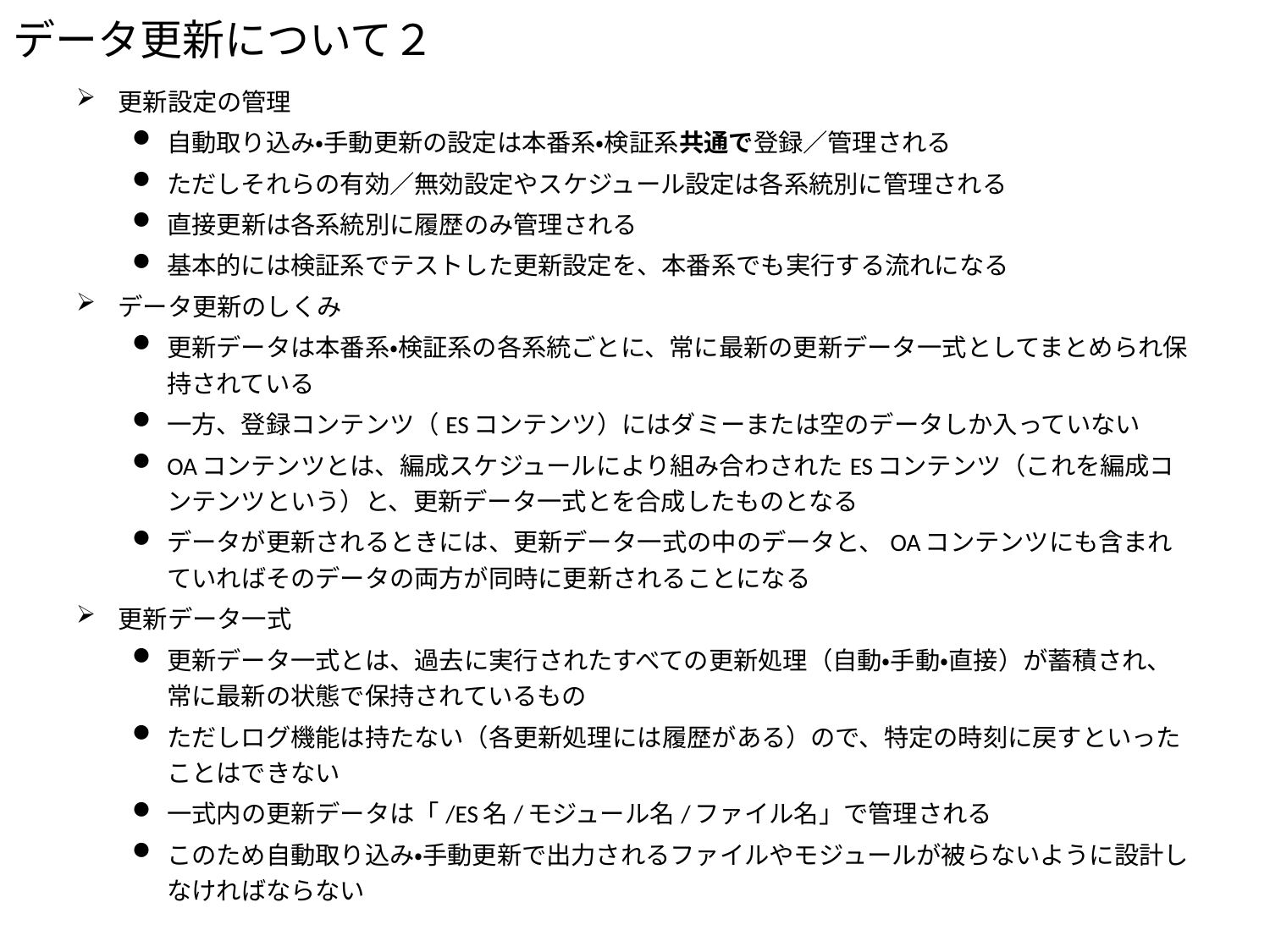

データ更新について２
更新設定の管理
自動取り込み・手動更新の設定は本番系・検証系共通で登録／管理される
ただしそれらの有効／無効設定やスケジュール設定は各系統別に管理される
直接更新は各系統別に履歴のみ管理される
基本的には検証系でテストした更新設定を、本番系でも実行する流れになる
データ更新のしくみ
更新データは本番系・検証系の各系統ごとに、常に最新の更新データ一式としてまとめられ保持されている
一方、登録コンテンツ（ESコンテンツ）にはダミーまたは空のデータしか入っていない
OAコンテンツとは、編成スケジュールにより組み合わされたESコンテンツ（これを編成コンテンツという）と、更新データ一式とを合成したものとなる
データが更新されるときには、更新データ一式の中のデータと、OAコンテンツにも含まれていればそのデータの両方が同時に更新されることになる
更新データ一式
更新データ一式とは、過去に実行されたすべての更新処理（自動・手動・直接）が蓄積され、常に最新の状態で保持されているもの
ただしログ機能は持たない（各更新処理には履歴がある）ので、特定の時刻に戻すといったことはできない
一式内の更新データは「/ES名/モジュール名/ファイル名」で管理される
このため自動取り込み・手動更新で出力されるファイルやモジュールが被らないように設計しなければならない